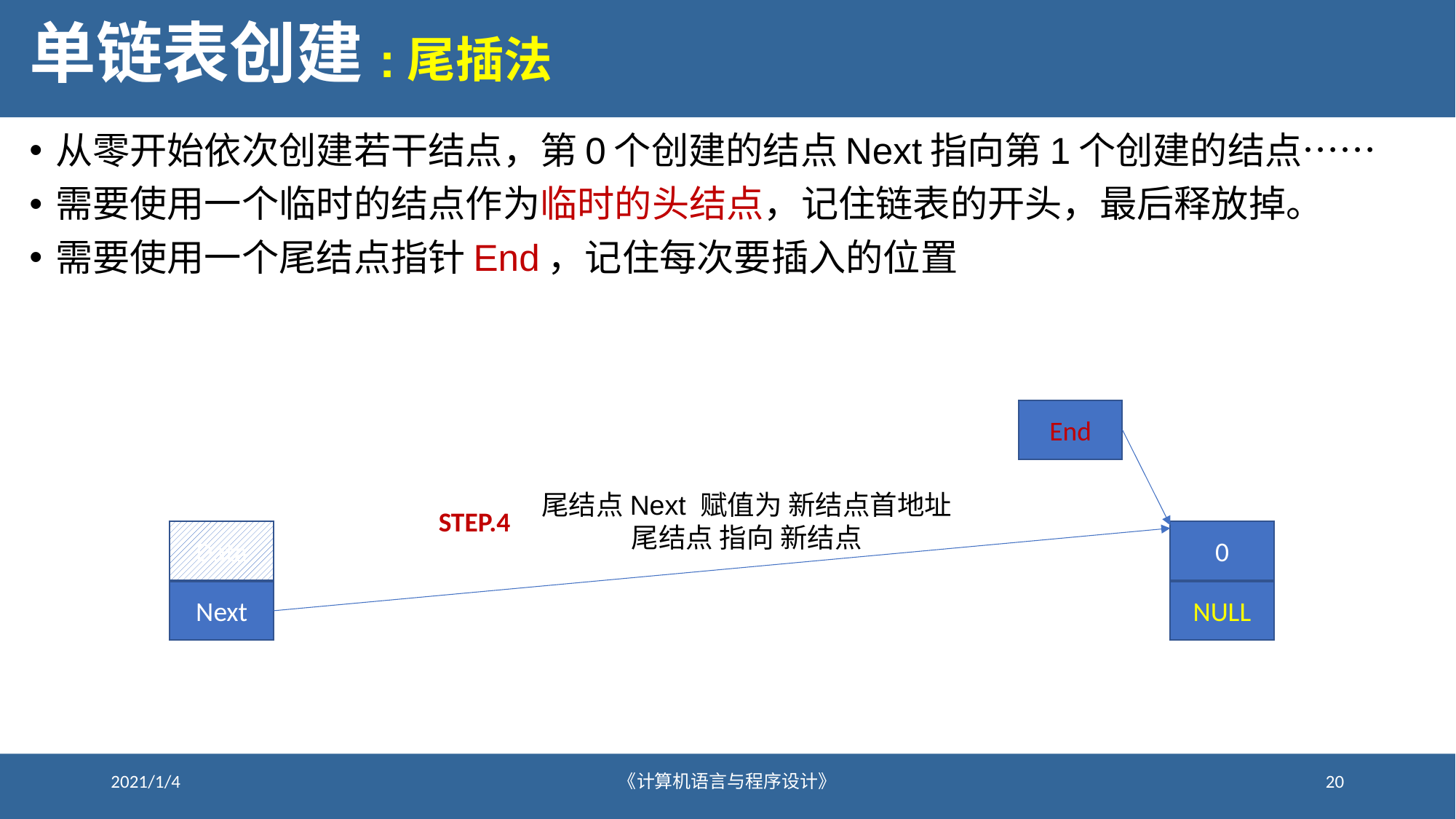

# 单链表创建:尾插法
从零开始依次创建若干结点，第0个创建的结点Next指向第1个创建的结点……
需要使用一个临时的结点作为临时的头结点，记住链表的开头，最后释放掉。
需要使用一个尾结点指针End，记住每次要插入的位置
End
尾结点Next 赋值为 新结点首地址
尾结点 指向 新结点
STEP.4
Data
Next
0
NULL
2021/1/4
《计算机语言与程序设计》
20